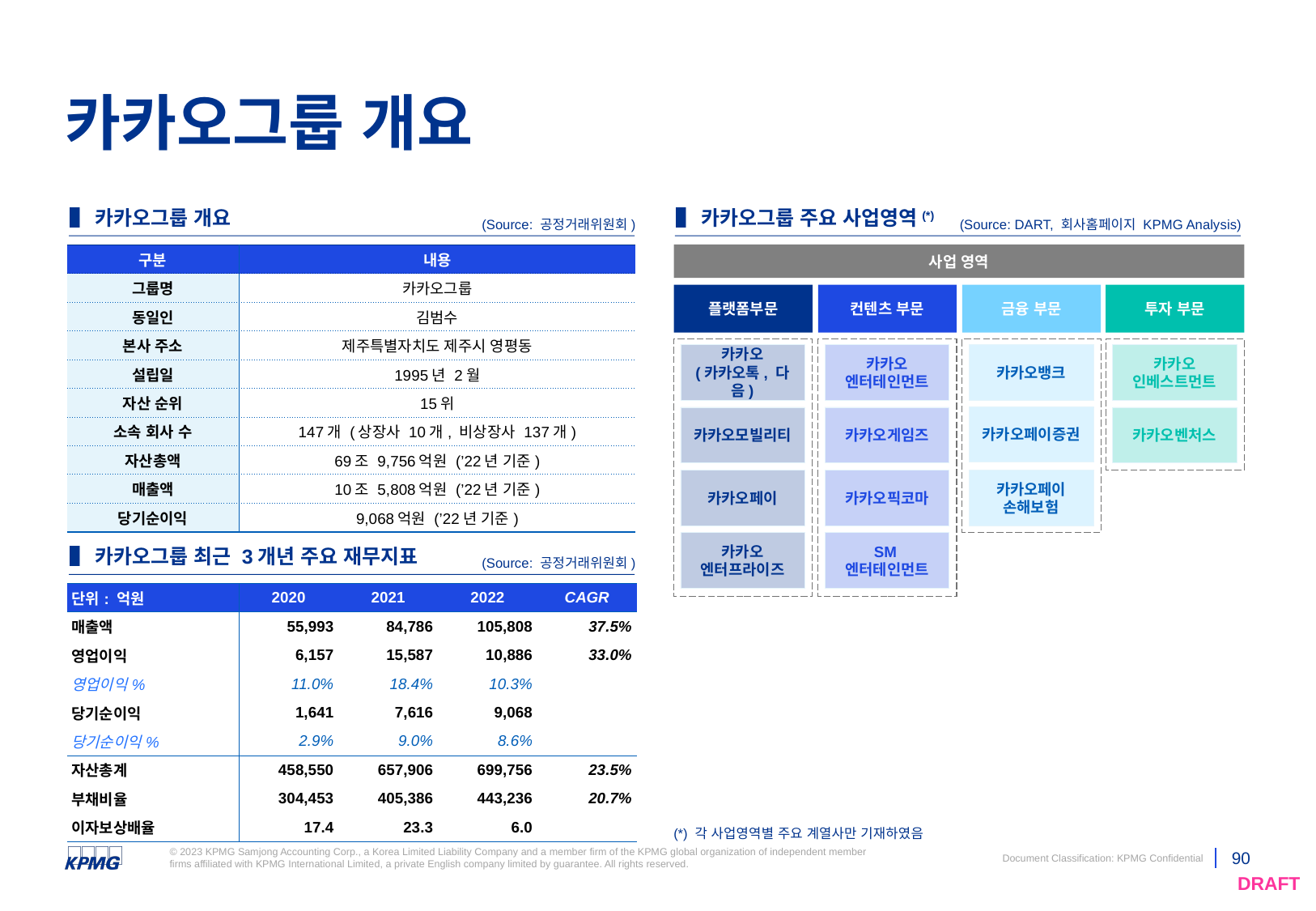

# 카카오그룹 개요
▌카카오그룹 개요

▌카카오그룹 주요 사업영역(*)

(Source: 공정거래위원회)
(Source: DART, 회사홈페이지 KPMG Analysis)
사업 영역
| 구분 | 내용 |
| --- | --- |
| 그룹명 | 카카오그룹 |
| 동일인 | 김범수 |
| 본사 주소 | 제주특별자치도 제주시 영평동 |
| 설립일 | 1995년 2월 |
| 자산 순위 | 15위 |
| 소속 회사 수 | 147개 (상장사 10개, 비상장사 137개) |
| 자산총액 | 69조 9,756억원 (’22년 기준) |
| 매출액 | 10조 5,808억원 (’22년 기준) |
| 당기순이익 | 9,068억원 (’22년 기준) |
플랫폼부문
컨텐츠 부문
금융 부문
투자 부문

카카오
(카카오톡, 다음)
카카오
엔터테인먼트
카카오뱅크
카카오
인베스트먼트
카카오페이증권
카카오모빌리티
카카오게임즈
카카오벤처스
카카오페이
카카오픽코마
카카오페이
손해보험
▌카카오그룹 최근 3개년 주요 재무지표

카카오
엔터프라이즈
SM엔터테인먼트
(Source: 공정거래위원회)
| 단위: 억원 | 2020 | 2021 | 2022 | CAGR |
| --- | --- | --- | --- | --- |
| 매출액 | 55,993 | 84,786 | 105,808 | 37.5% |
| 영업이익 | 6,157 | 15,587 | 10,886 | 33.0% |
| 영업이익% | 11.0% | 18.4% | 10.3% |  |
| 당기순이익 | 1,641 | 7,616 | 9,068 |  |
| 당기순이익% | 2.9% | 9.0% | 8.6% |  |
| 자산총계 | 458,550 | 657,906 | 699,756 | 23.5% |
| 부채비율 | 304,453 | 405,386 | 443,236 | 20.7% |
| 이자보상배율 | 17.4 | 23.3 | 6.0 |  |
(*) 각 사업영역별 주요 계열사만 기재하였음